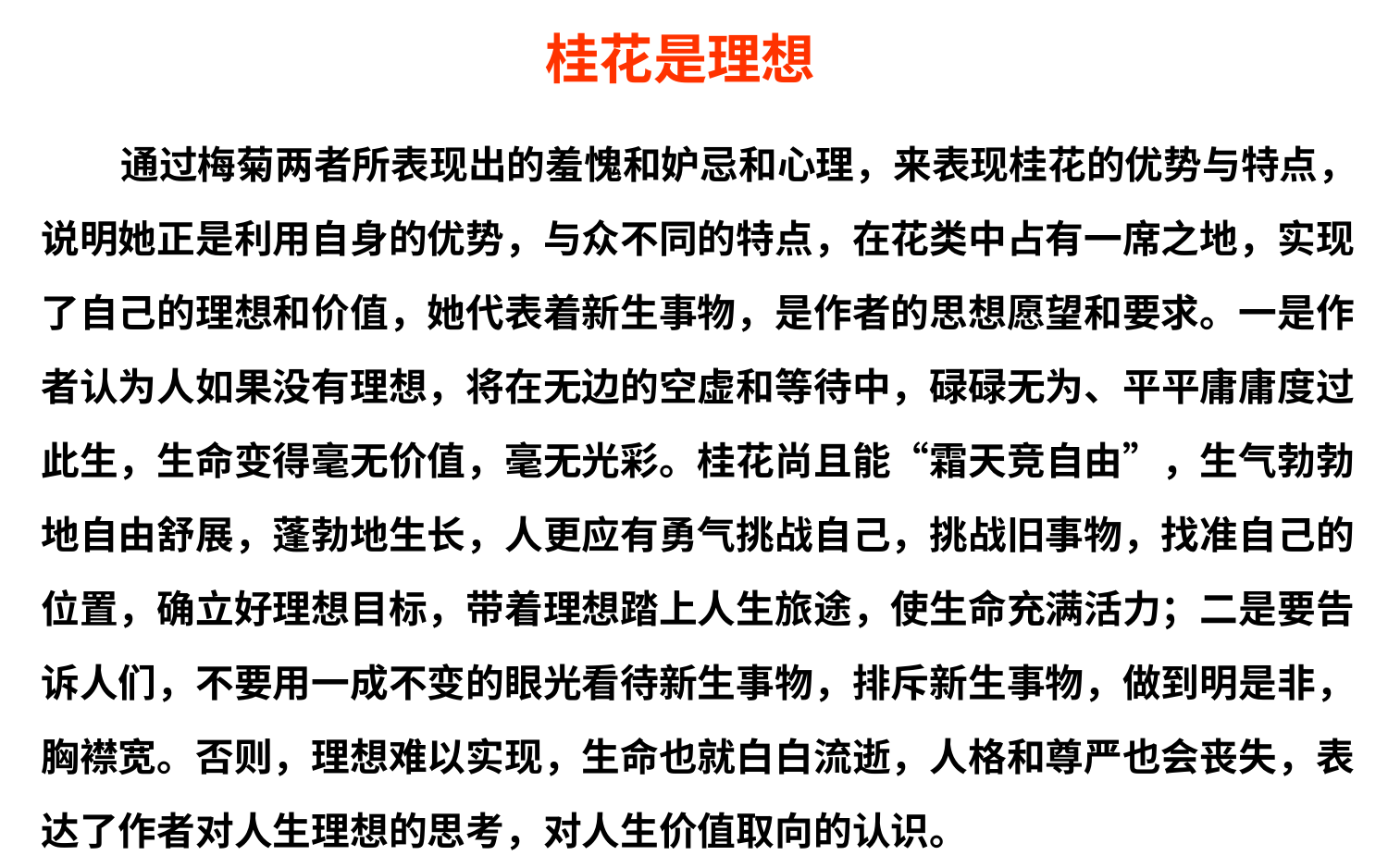

# 桂花是理想
        通过梅菊两者所表现出的羞愧和妒忌和心理，来表现桂花的优势与特点，说明她正是利用自身的优势，与众不同的特点，在花类中占有一席之地，实现了自己的理想和价值，她代表着新生事物，是作者的思想愿望和要求。一是作者认为人如果没有理想，将在无边的空虚和等待中，碌碌无为、平平庸庸度过此生，生命变得毫无价值，毫无光彩。桂花尚且能“霜天竞自由”，生气勃勃地自由舒展，蓬勃地生长，人更应有勇气挑战自己，挑战旧事物，找准自己的位置，确立好理想目标，带着理想踏上人生旅途，使生命充满活力；二是要告诉人们，不要用一成不变的眼光看待新生事物，排斥新生事物，做到明是非，胸襟宽。否则，理想难以实现，生命也就白白流逝，人格和尊严也会丧失，表达了作者对人生理想的思考，对人生价值取向的认识。